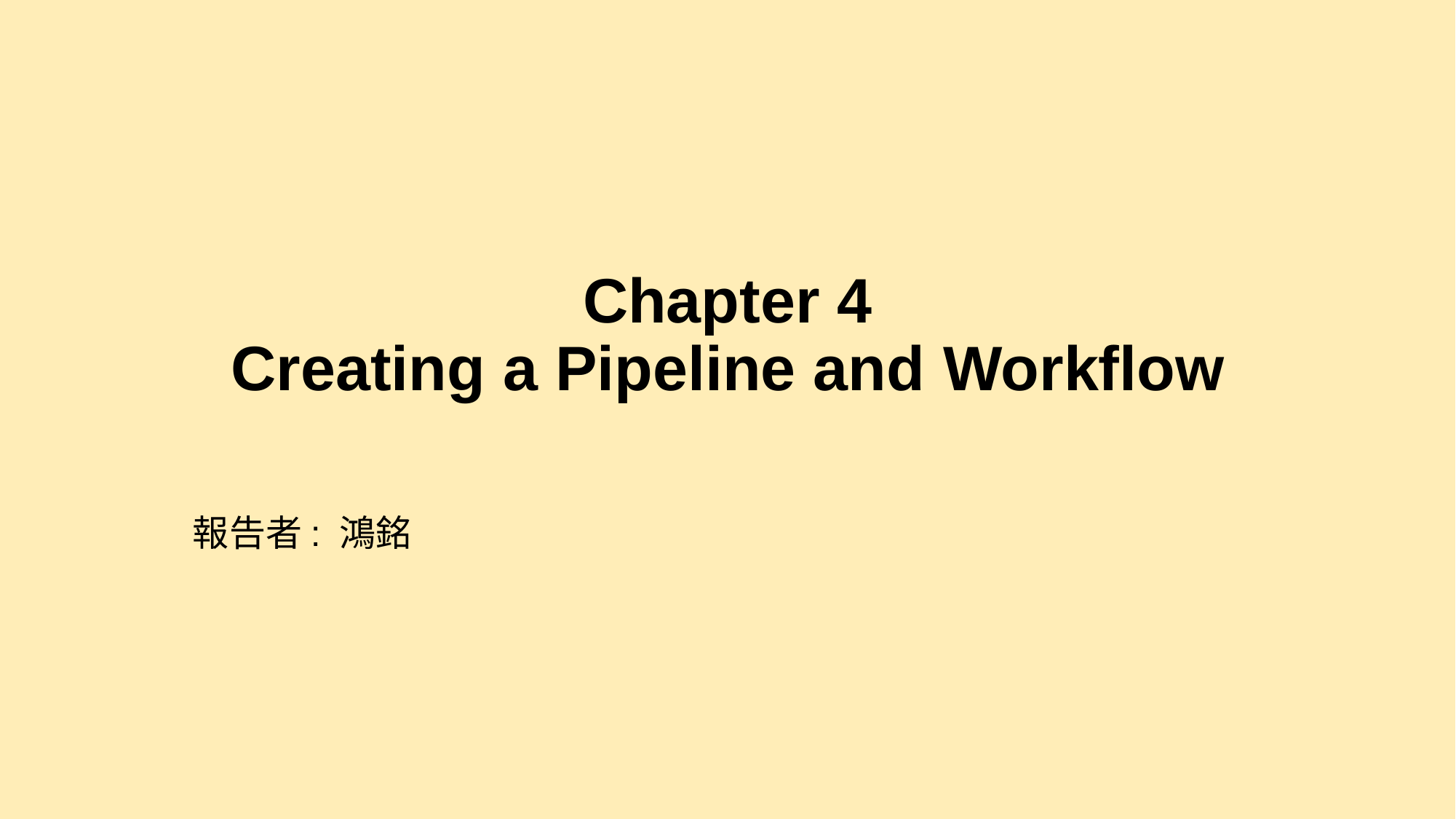

# Chapter 4 Creating a Pipeline and Workflow
報告者: 鴻銘